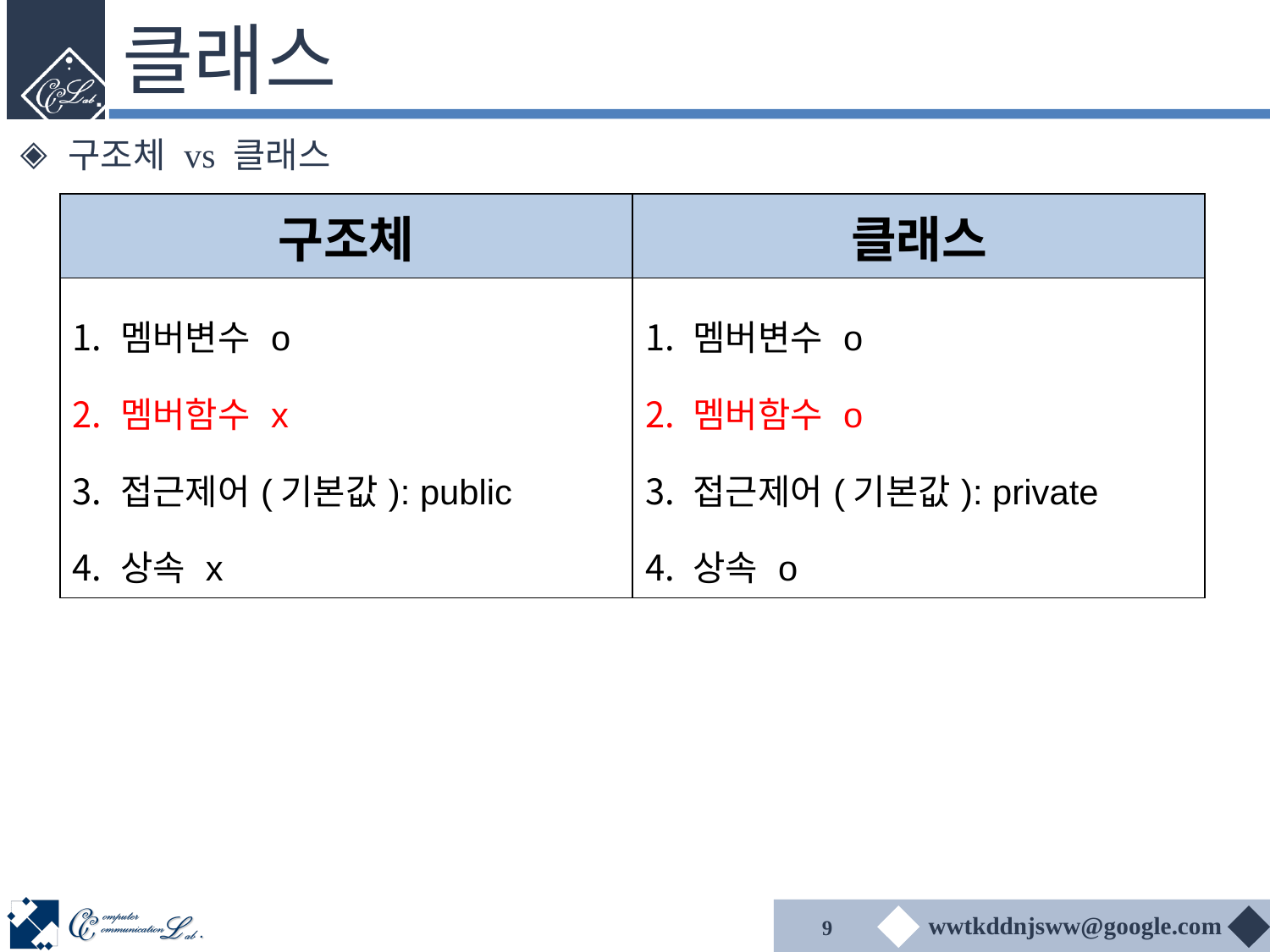

# 클래스
구조체 vs 클래스
| 구조체 | 클래스 |
| --- | --- |
| 멤버변수 o 멤버함수 x 접근제어(기본값): public 상속 x | 멤버변수 o 멤버함수 o 접근제어(기본값): private 상속 o |